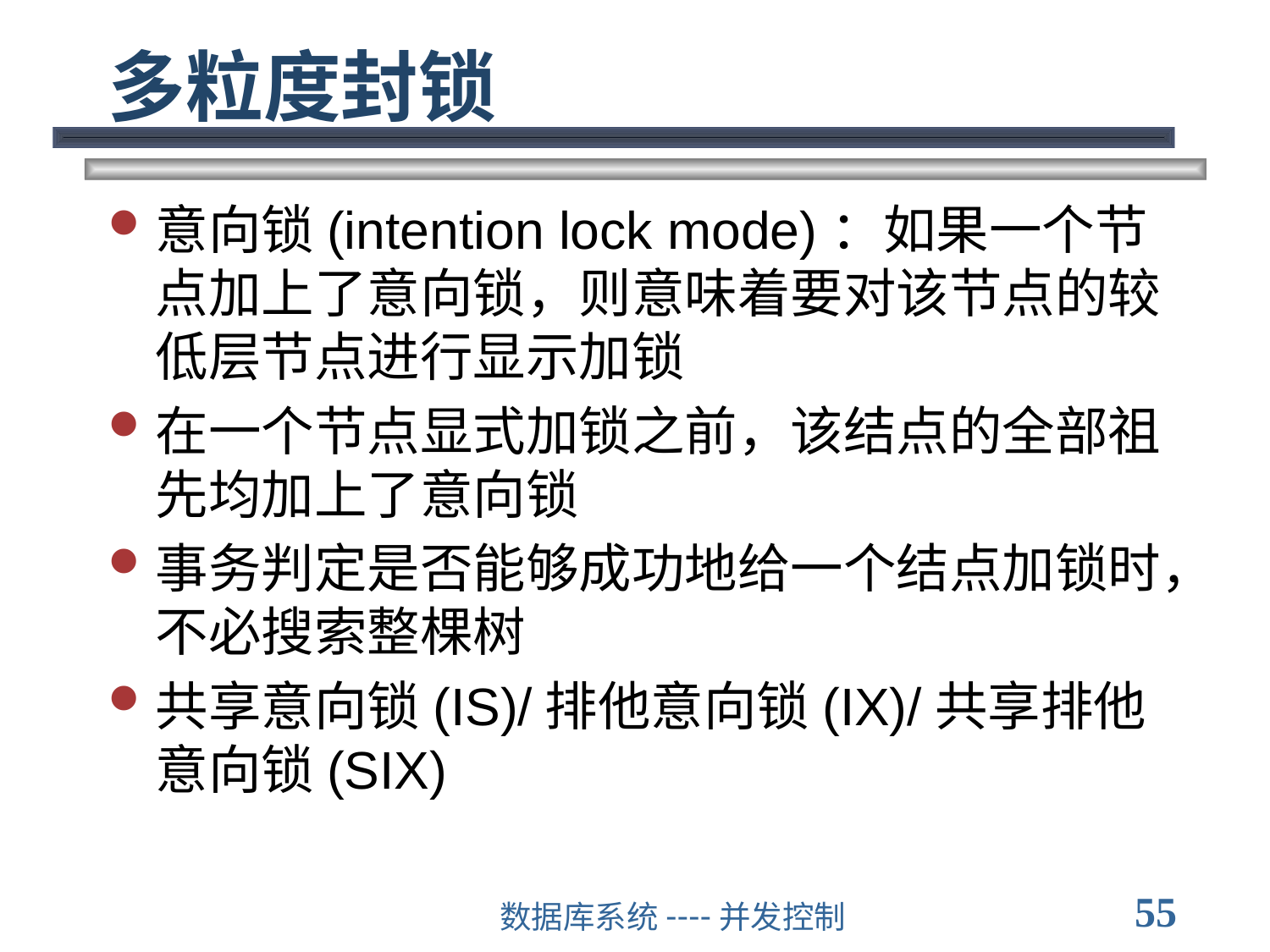

# 多粒度封锁
意向锁(intention lock mode)：如果一个节点加上了意向锁，则意味着要对该节点的较低层节点进行显示加锁
在一个节点显式加锁之前，该结点的全部祖先均加上了意向锁
事务判定是否能够成功地给一个结点加锁时，不必搜索整棵树
共享意向锁(IS)/排他意向锁(IX)/共享排他意向锁(SIX)
55
数据库系统----并发控制